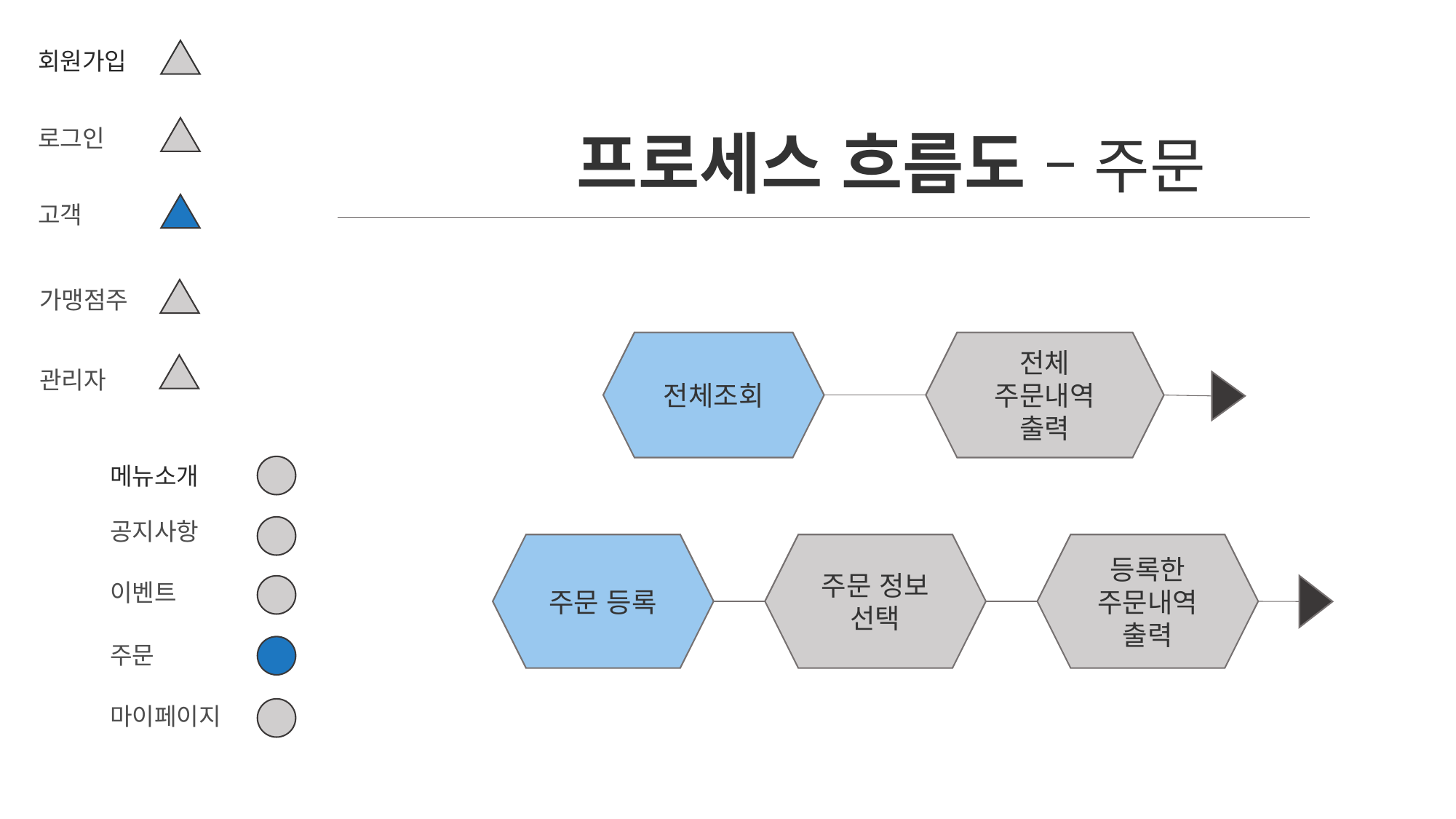

회원가입

프로세스 흐름도 – 주문
로그인

고객

가맹점주

전체조회
전체
주문내역
출력

관리자

메뉴소개

공지사항

주문 등록
주문 정보 선택
등록한
주문내역
출력
이벤트

주문

마이페이지